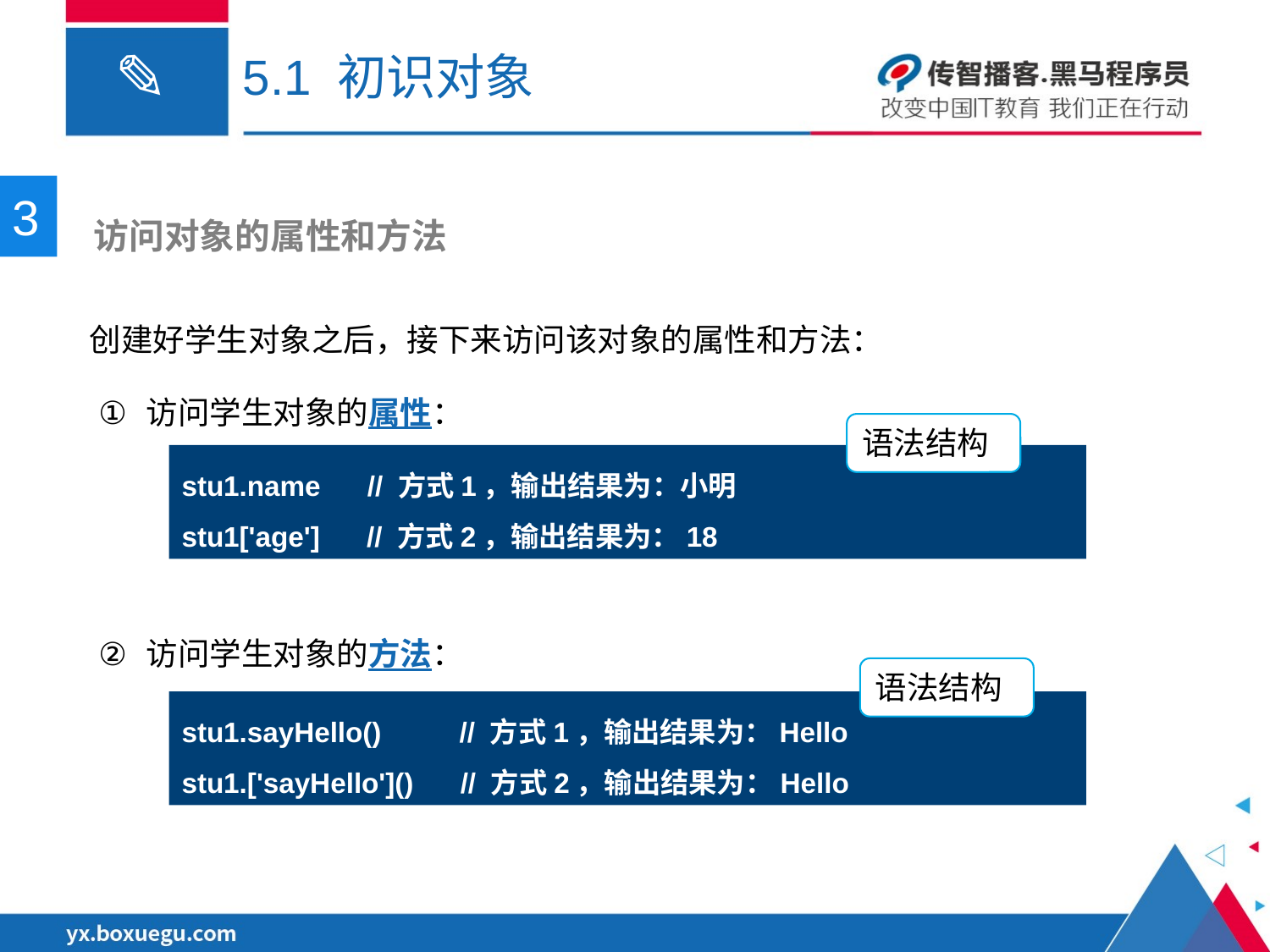

# 5.1 初识对象

3
  访问对象的属性和方法
创建好学生对象之后，接下来访问该对象的属性和方法：
访问学生对象的属性：
语法结构
stu1.name      // 方式1，输出结果为：小明
stu1['age']      // 方式2，输出结果为：18
访问学生对象的方法：
语法结构
stu1.sayHello()          // 方式1，输出结果为：Hello
stu1.['sayHello']()      // 方式2，输出结果为：Hello